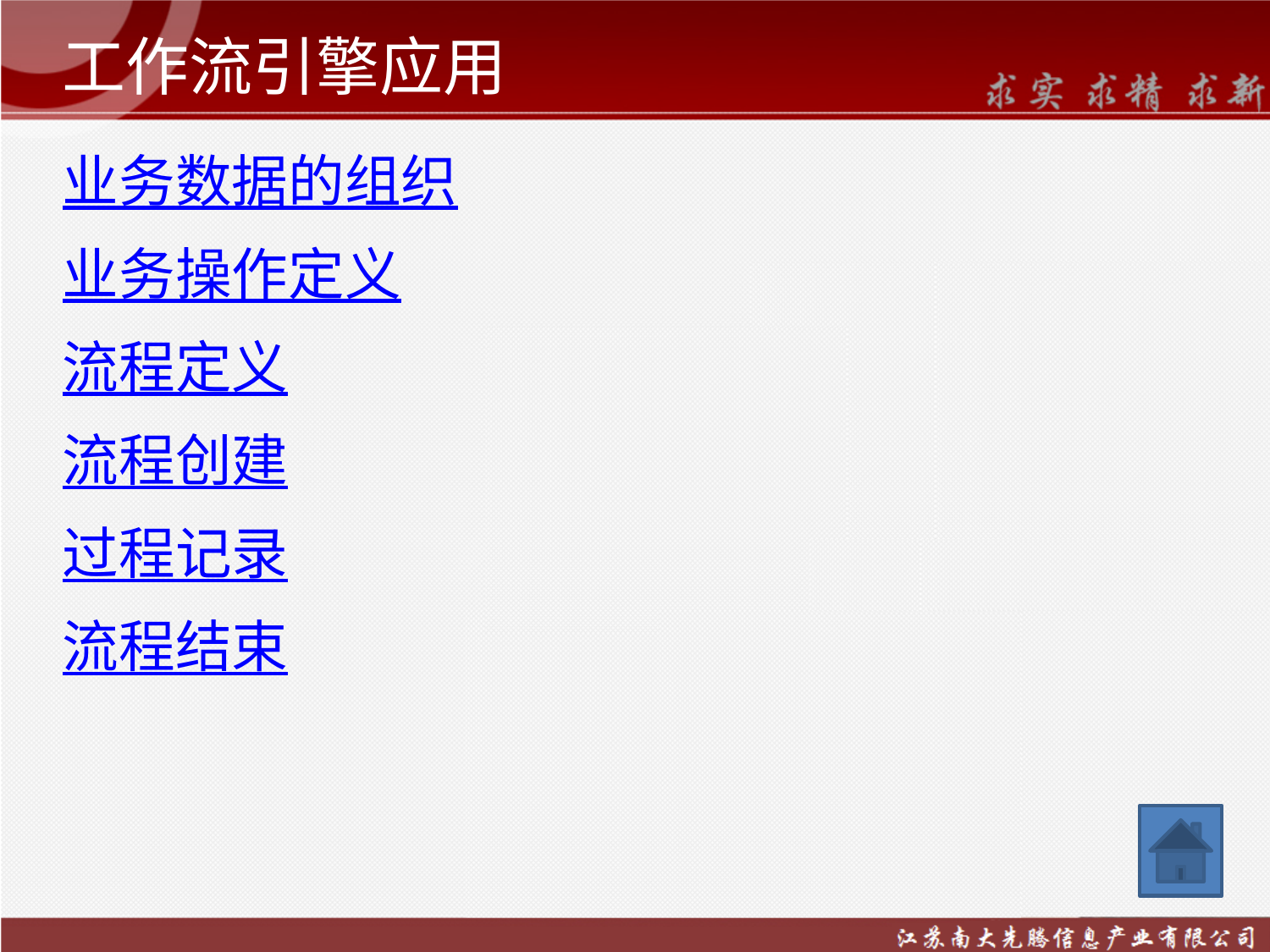

# 工作流引擎应用
业务数据的组织
业务操作定义
流程定义
流程创建
过程记录
流程结束